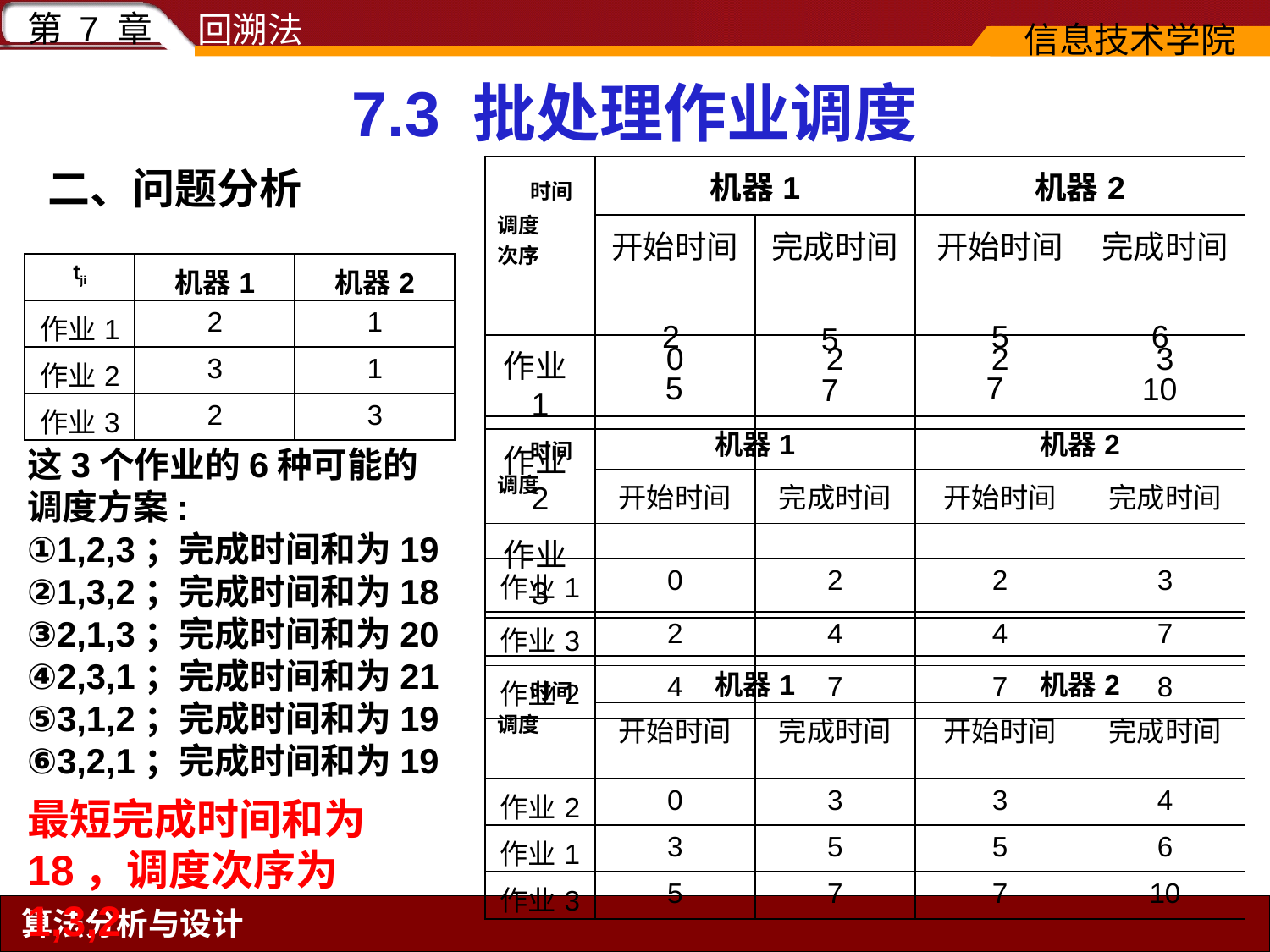

7.3 批处理作业调度
二、问题分析
| 时间 调度 次序 | 机器1 |  | 机器2 |  |
| --- | --- | --- | --- | --- |
|  | 开始时间 | 完成时间 | 开始时间 | 完成时间 |
| 作业1 | 0 | 2 | 2 | 3 |
| 作业2 |  |  |  |  |
| 作业3 |  |  |  |  |
| tji | 机器1 | 机器2 |
| --- | --- | --- |
| 作业1 | 2 | 1 |
| 作业2 | 3 | 1 |
| 作业3 | 2 | 3 |
6
2
5
5
5
7
10
7

| 时间 调度 | 机器1 |  | 机器2 |  |
| --- | --- | --- | --- | --- |
|  | 开始时间 | 完成时间 | 开始时间 | 完成时间 |
| 作业1 | 0 | 2 | 2 | 3 |
| 作业3 | 2 | 4 | 4 | 7 |
| 作业2 | 4 | 7 | 7 | 8 |
这3个作业的6种可能的调度方案:
①1,2,3；完成时间和为19
②1,3,2；完成时间和为18
③2,1,3；完成时间和为20
④2,3,1；完成时间和为21
⑤3,1,2；完成时间和为19
⑥3,2,1；完成时间和为19
| 时间 调度 | 机器1 |  | 机器2 |  |
| --- | --- | --- | --- | --- |
|  | 开始时间 | 完成时间 | 开始时间 | 完成时间 |
| 作业2 | 0 | 3 | 3 | 4 |
| 作业1 | 3 | 5 | 5 | 6 |
| 作业3 | 5 | 7 | 7 | 10 |
最短完成时间和为18，调度次序为1,3,2